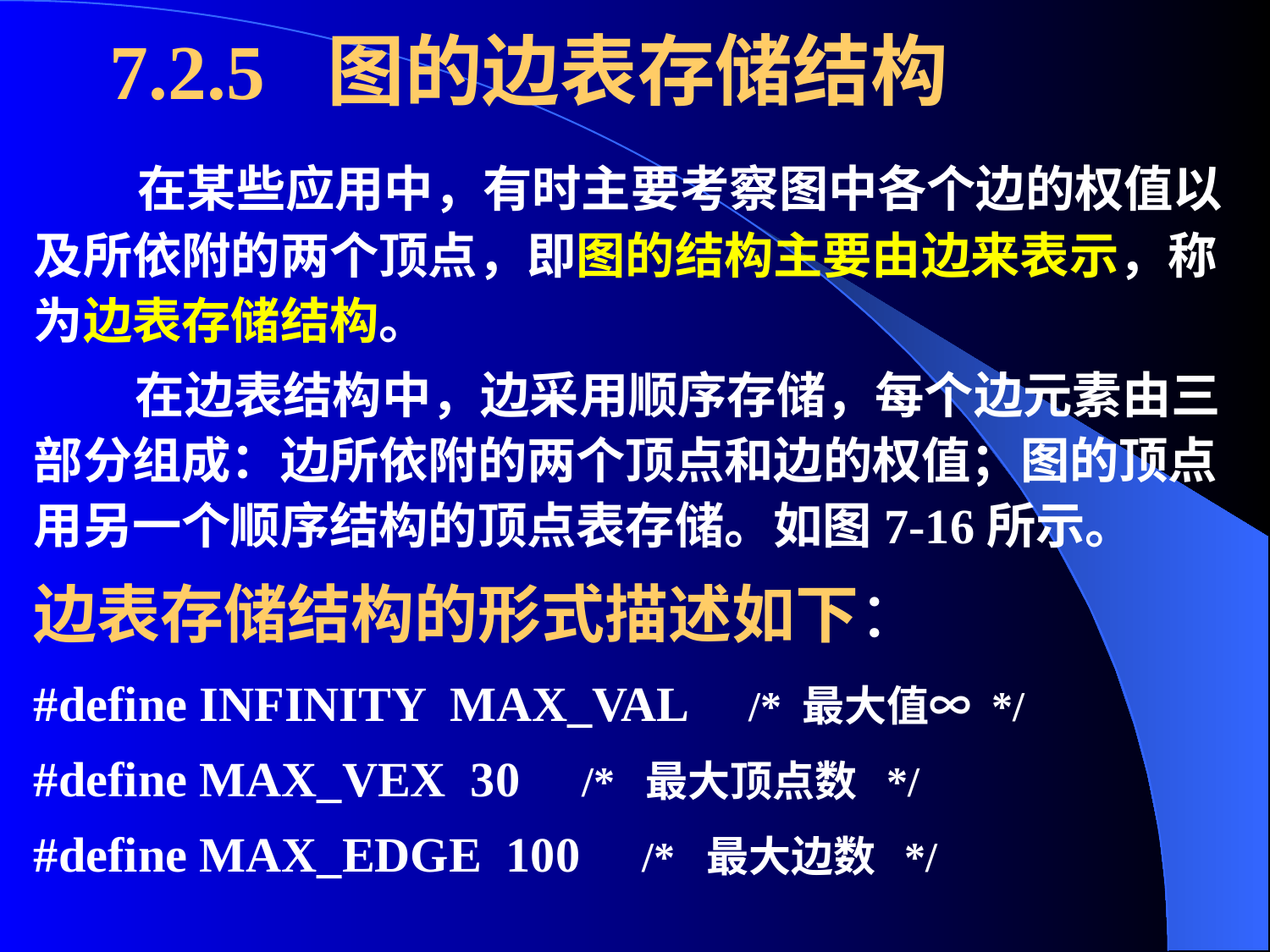

# 7.2.5  图的边表存储结构
       在某些应用中，有时主要考察图中各个边的权值以及所依附的两个顶点，即图的结构主要由边来表示，称为边表存储结构。
        在边表结构中，边采用顺序存储，每个边元素由三部分组成：边所依附的两个顶点和边的权值；图的顶点用另一个顺序结构的顶点表存储。如图7-16所示。
边表存储结构的形式描述如下：
#define INFINITY  MAX_VAL     /* 最大值∞ */
#define MAX_VEX  30     /*  最大顶点数  */
#define MAX_EDGE  100     /*  最大边数  */